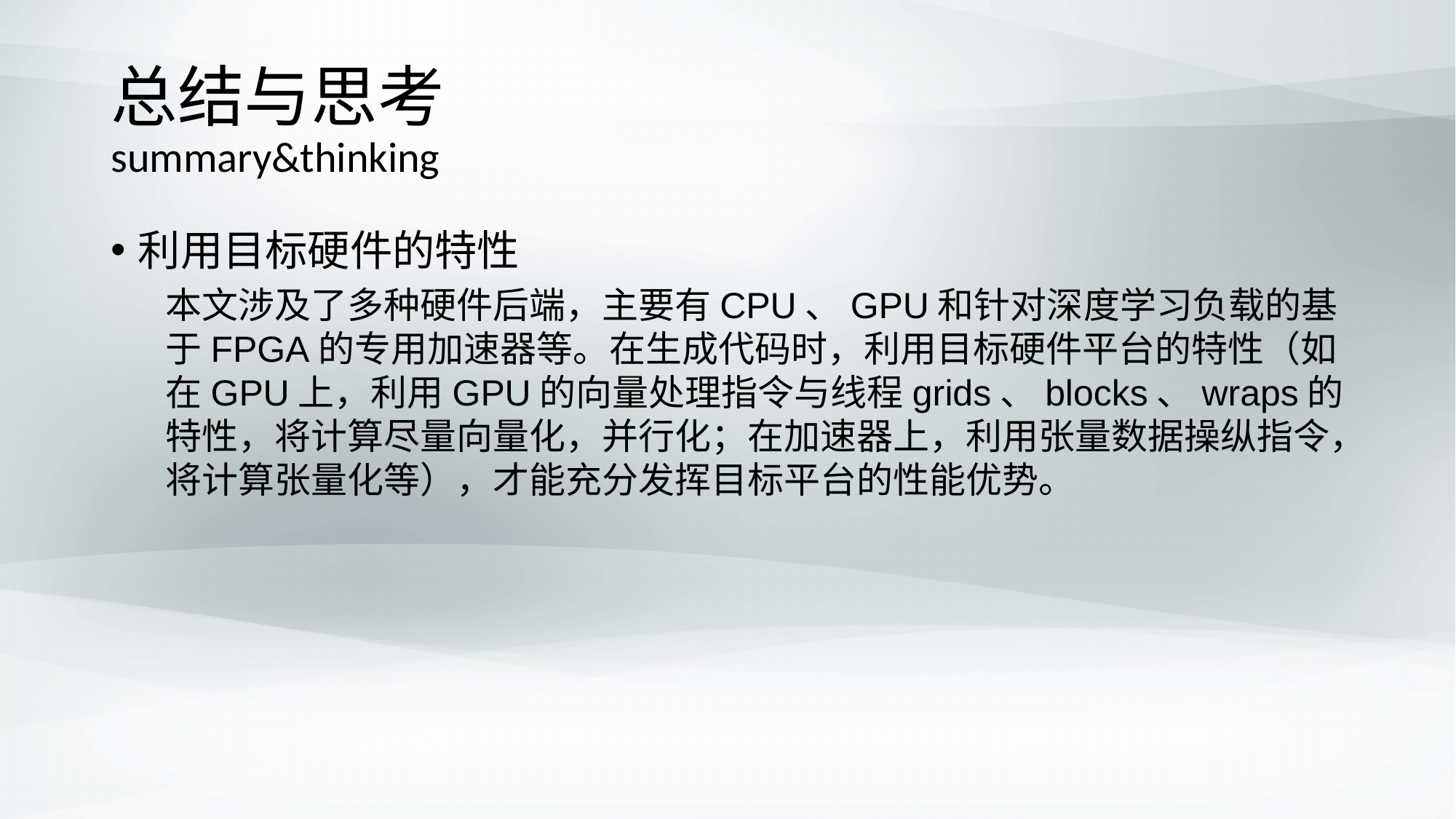

# 总结与思考 summary&thinking
利用目标硬件的特性
本文涉及了多种硬件后端，主要有CPU、GPU和针对深度学习负载的基于FPGA的专用加速器等。在生成代码时，利用目标硬件平台的特性（如在GPU上，利用GPU的向量处理指令与线程grids、blocks、wraps的特性，将计算尽量向量化，并行化；在加速器上，利用张量数据操纵指令，将计算张量化等），才能充分发挥目标平台的性能优势。